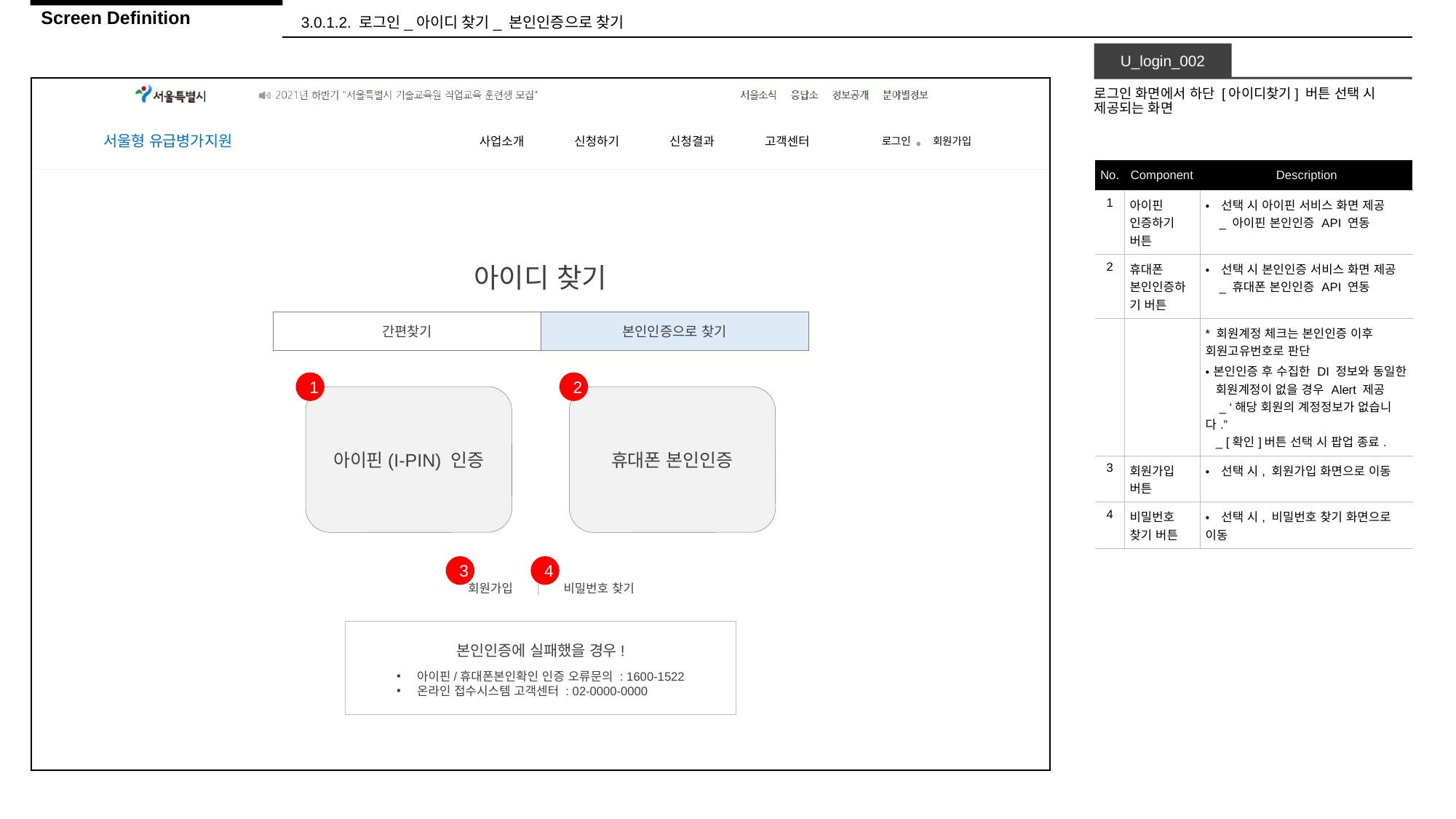

Screen Definition
3.0.1.2. 로그인_아이디 찾기_ 본인인증으로 찾기
U_login_002

로그인 화면에서 하단 [아이디찾기] 버튼 선택 시 제공되는 화면
| No. | Component | Description |
| --- | --- | --- |
| 1 | 아이핀 인증하기 버튼 | •선택 시 아이핀 서비스 화면 제공 \_ 아이핀 본인인증 API 연동 |
| 2 | 휴대폰 본인인증하기 버튼 | •선택 시 본인인증 서비스 화면 제공 \_ 휴대폰 본인인증 API 연동 |
|  |  | \* 회원계정 체크는 본인인증 이후 회원고유번호로 판단 •본인인증 후 수집한 DI 정보와 동일한 회원계정이 없을 경우 Alert 제공 \_ ‘해당 회원의 계정정보가 없습니다.” \_ [확인]버튼 선택 시 팝업 종료. |
| 3 | 회원가입 버튼 | •선택 시, 회원가입 화면으로 이동 |
| 4 | 비밀번호 찾기 버튼 | •선택 시, 비밀번호 찾기 화면으로 이동 |
아이디 찾기
간편찾기
본인인증으로 찾기
1
2
아이핀(I-PIN) 인증
휴대폰 본인인증
3
4
회원가입      |      비밀번호 찾기

본인인증에 실패했을 경우!
아이핀/휴대폰본인확인 인증 오류문의 : 1600-1522
온라인 접수시스템 고객센터 : 02-0000-0000